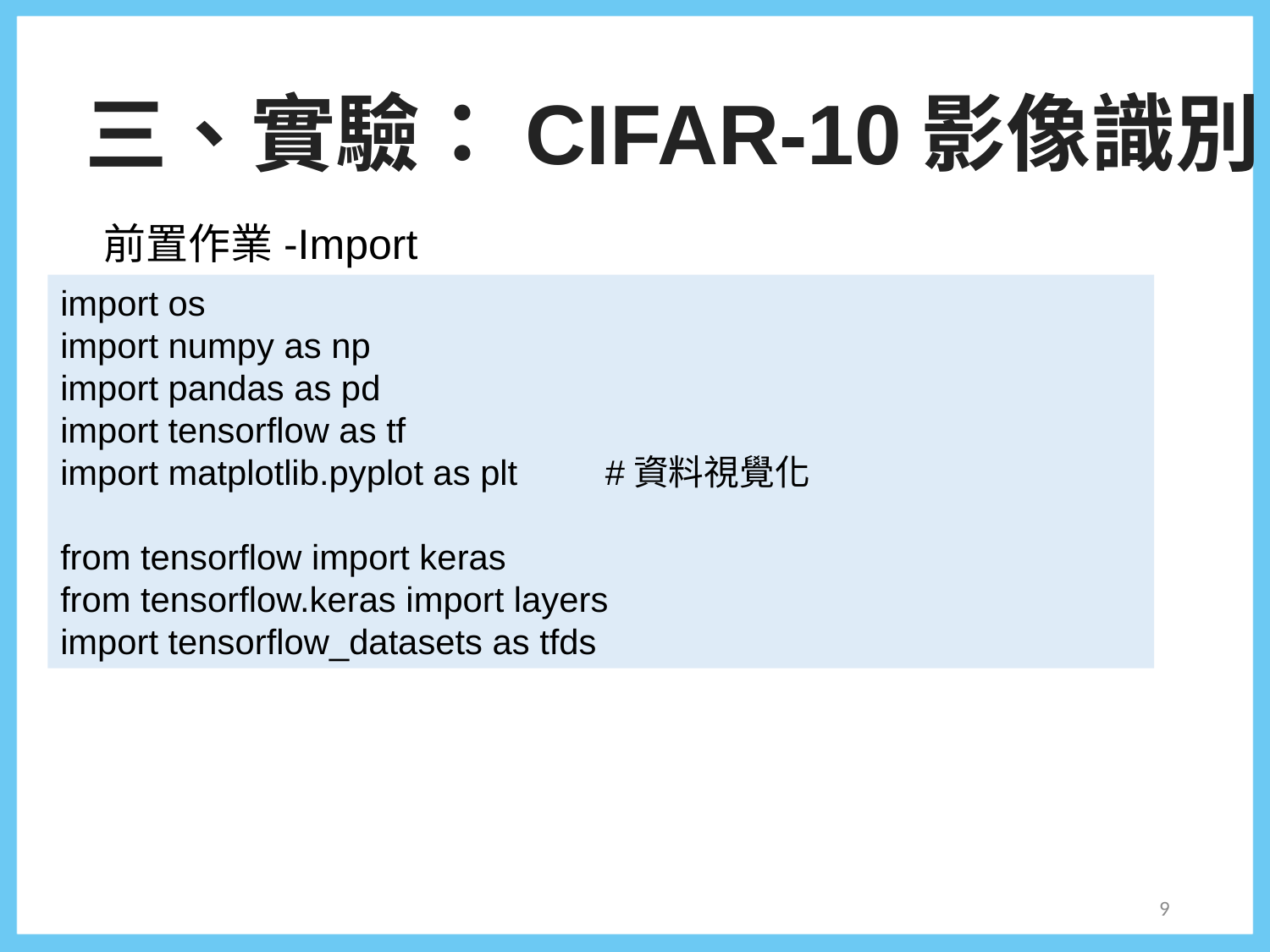

三、實驗：CIFAR-10影像識別
前置作業-Import
import os
import numpy as np
import pandas as pd
import tensorflow as tf
import matplotlib.pyplot as plt         #資料視覺化

from tensorflow import keras
from tensorflow.keras import layers
import tensorflow_datasets as tfds
9